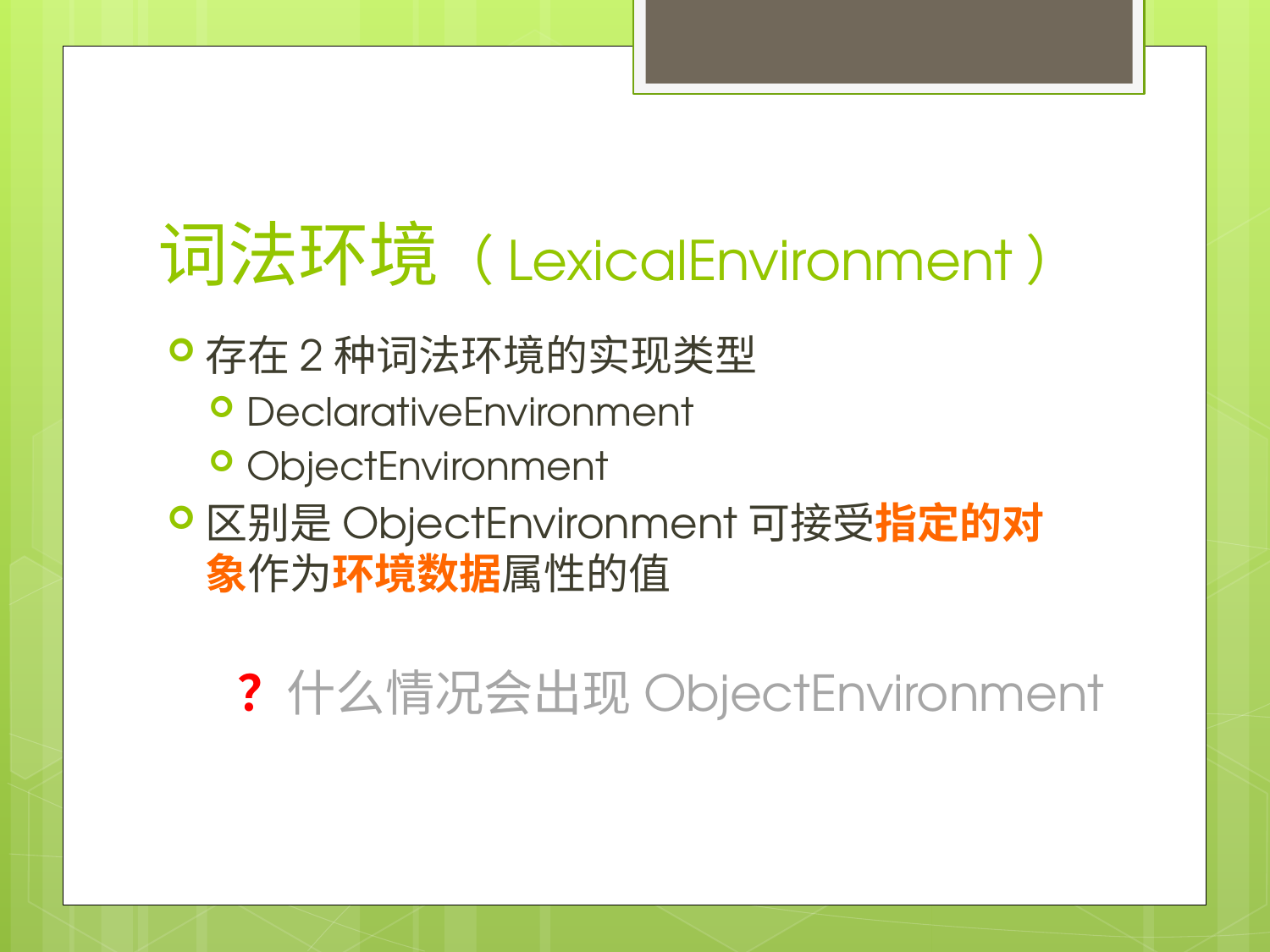

# 词法环境（LexicalEnvironment）
存在2种词法环境的实现类型
DeclarativeEnvironment
ObjectEnvironment
区别是ObjectEnvironment可接受指定的对象作为环境数据属性的值
？什么情况会出现ObjectEnvironment